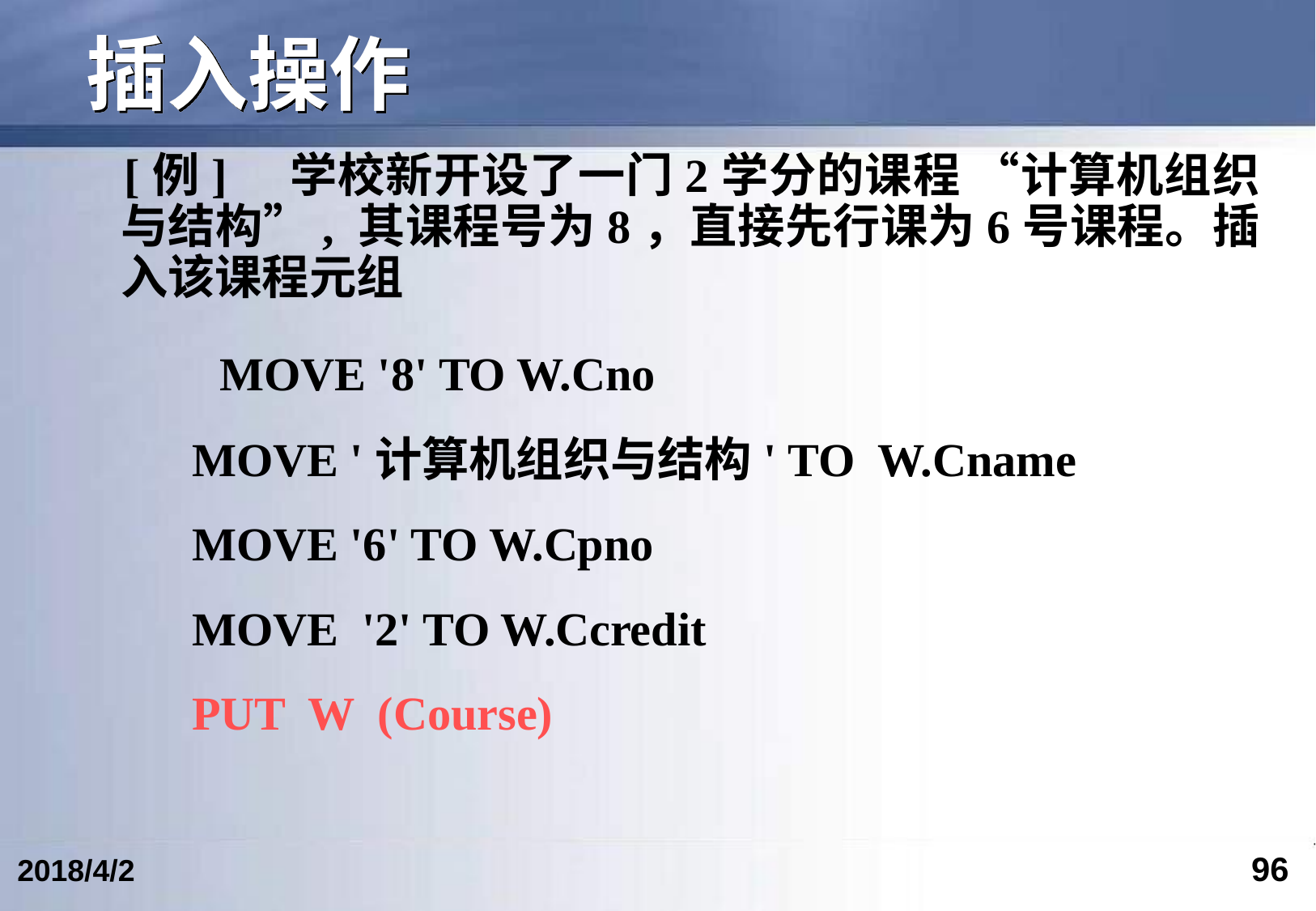

# 插入操作
   [例]    学校新开设了一门2学分的课程 “计算机组织与结构”, 其课程号为8，直接先行课为6号课程。插入该课程元组
　　 MOVE '8' TO W.Cno
         MOVE '计算机组织与结构' TO  W.Cname
         MOVE '6' TO W.Cpno
         MOVE  '2' TO W.Ccredit
         PUT  W  (Course)
96
2018/4/2